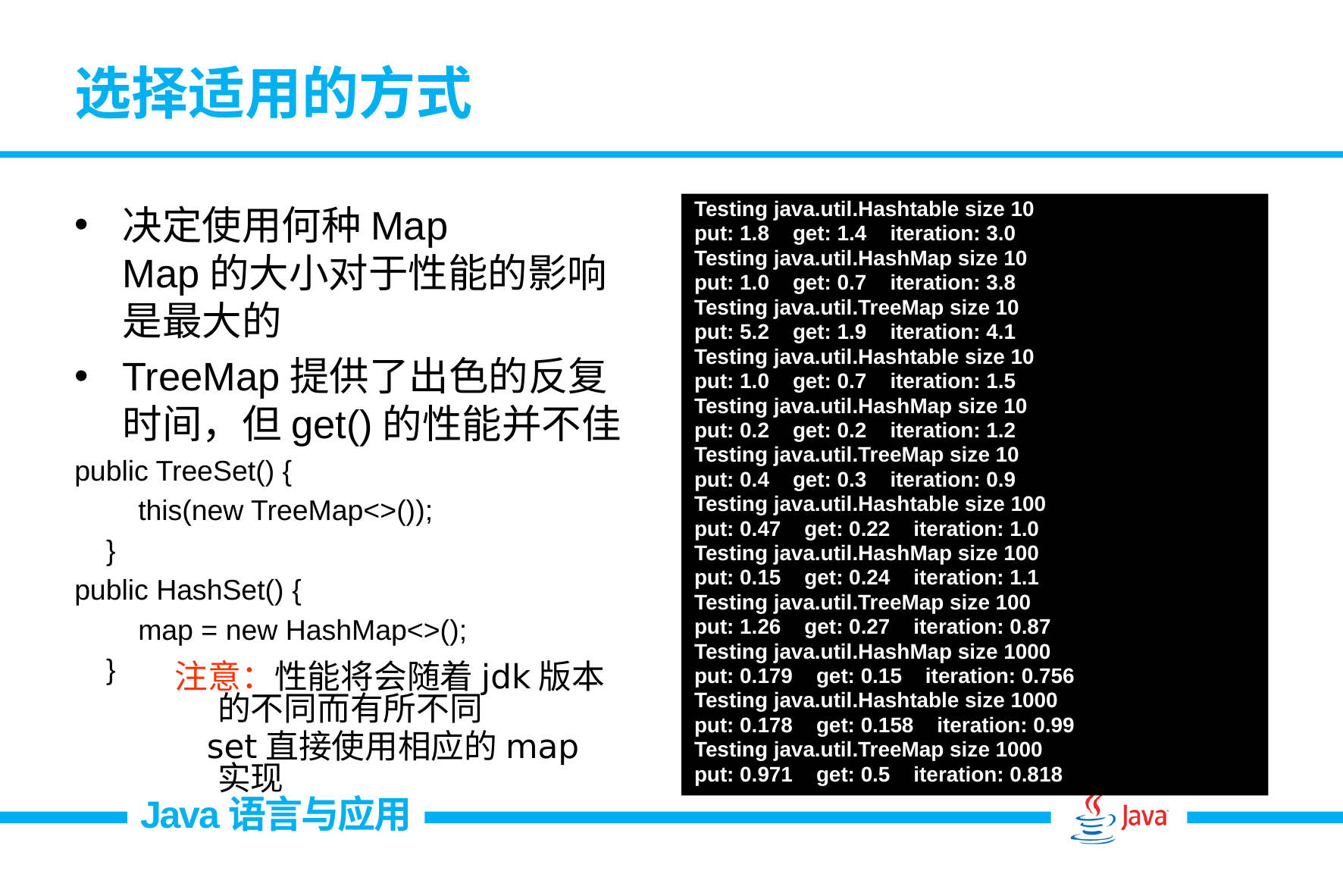

# 选择适用的方式
决定使用何种Map
Map的大小对于性能的影响是最大的
TreeMap提供了出色的反复时间，但get()的性能并不佳
public TreeSet() {
        this(new TreeMap<>());
    }
public HashSet() {
        map = new HashMap<>();
    }
Testing java.util.Hashtable size 10
put: 1.8    get: 1.4    iteration: 3.0
Testing java.util.HashMap size 10
put: 1.0    get: 0.7    iteration: 3.8
Testing java.util.TreeMap size 10
put: 5.2    get: 1.9    iteration: 4.1
Testing java.util.Hashtable size 10
put: 1.0    get: 0.7    iteration: 1.5
Testing java.util.HashMap size 10
put: 0.2    get: 0.2    iteration: 1.2
Testing java.util.TreeMap size 10
put: 0.4    get: 0.3    iteration: 0.9
Testing java.util.Hashtable size 100
put: 0.47    get: 0.22    iteration: 1.0
Testing java.util.HashMap size 100
put: 0.15    get: 0.24    iteration: 1.1
Testing java.util.TreeMap size 100
put: 1.26    get: 0.27    iteration: 0.87
Testing java.util.HashMap size 1000
put: 0.179    get: 0.15    iteration: 0.756
Testing java.util.Hashtable size 1000
put: 0.178    get: 0.158    iteration: 0.99
Testing java.util.TreeMap size 1000
put: 0.971    get: 0.5    iteration: 0.818
注意：性能将会随着jdk版本的不同而有所不同
   set直接使用相应的map实现